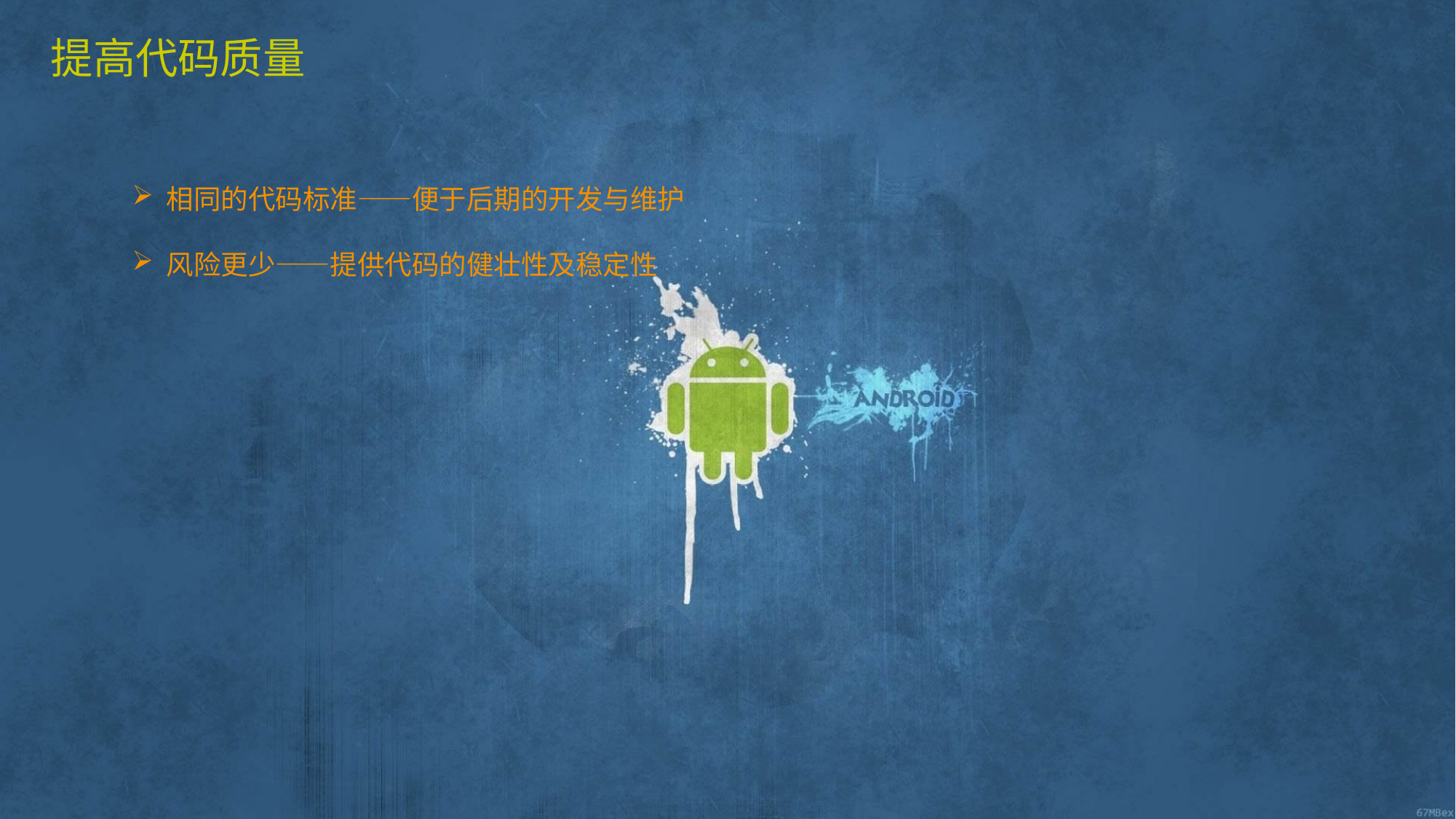

提高代码质量
相同的代码标准——便于后期的开发与维护

风险更少——提供代码的健壮性及稳定性